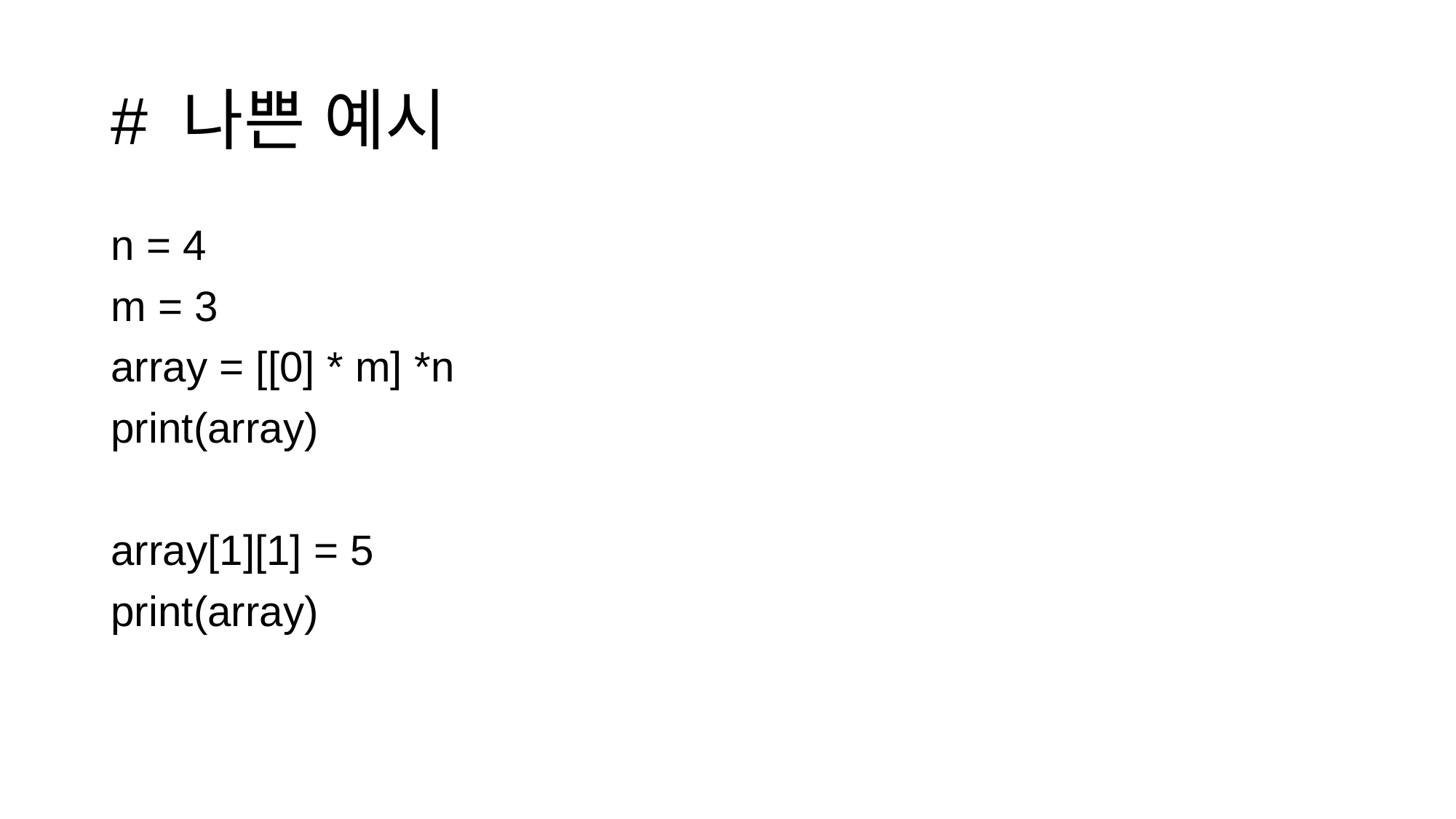

# # 나쁜 예시
n = 4
m = 3
array = [[0] * m] *n
print(array)

array[1][1] = 5
print(array)